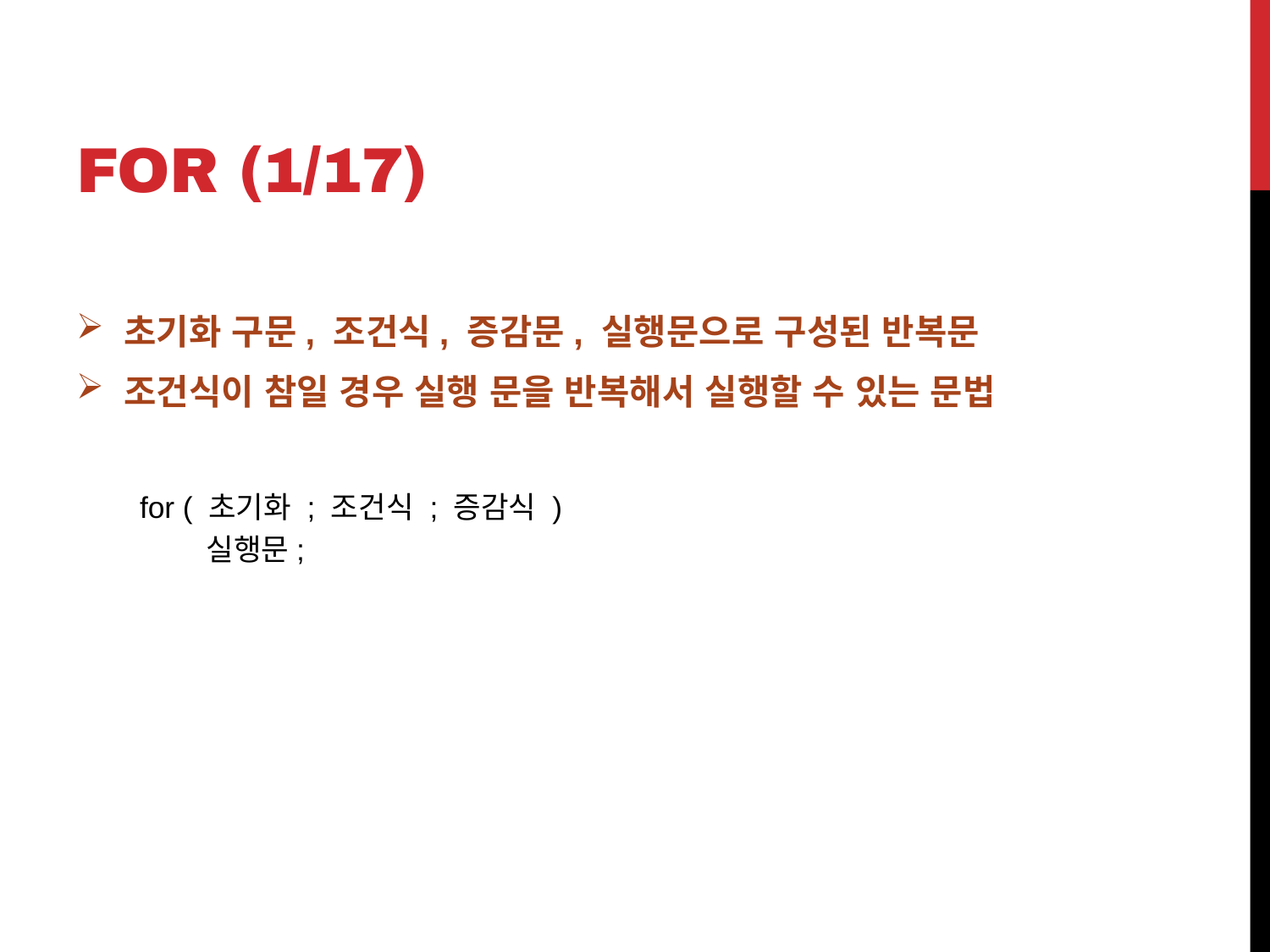

# for (1/17)

초기화 구문, 조건식, 증감문, 실행문으로 구성된 반복문
조건식이 참일 경우 실행 문을 반복해서 실행할 수 있는 문법

for ( 초기화 ; 조건식 ; 증감식 )
       실행문;